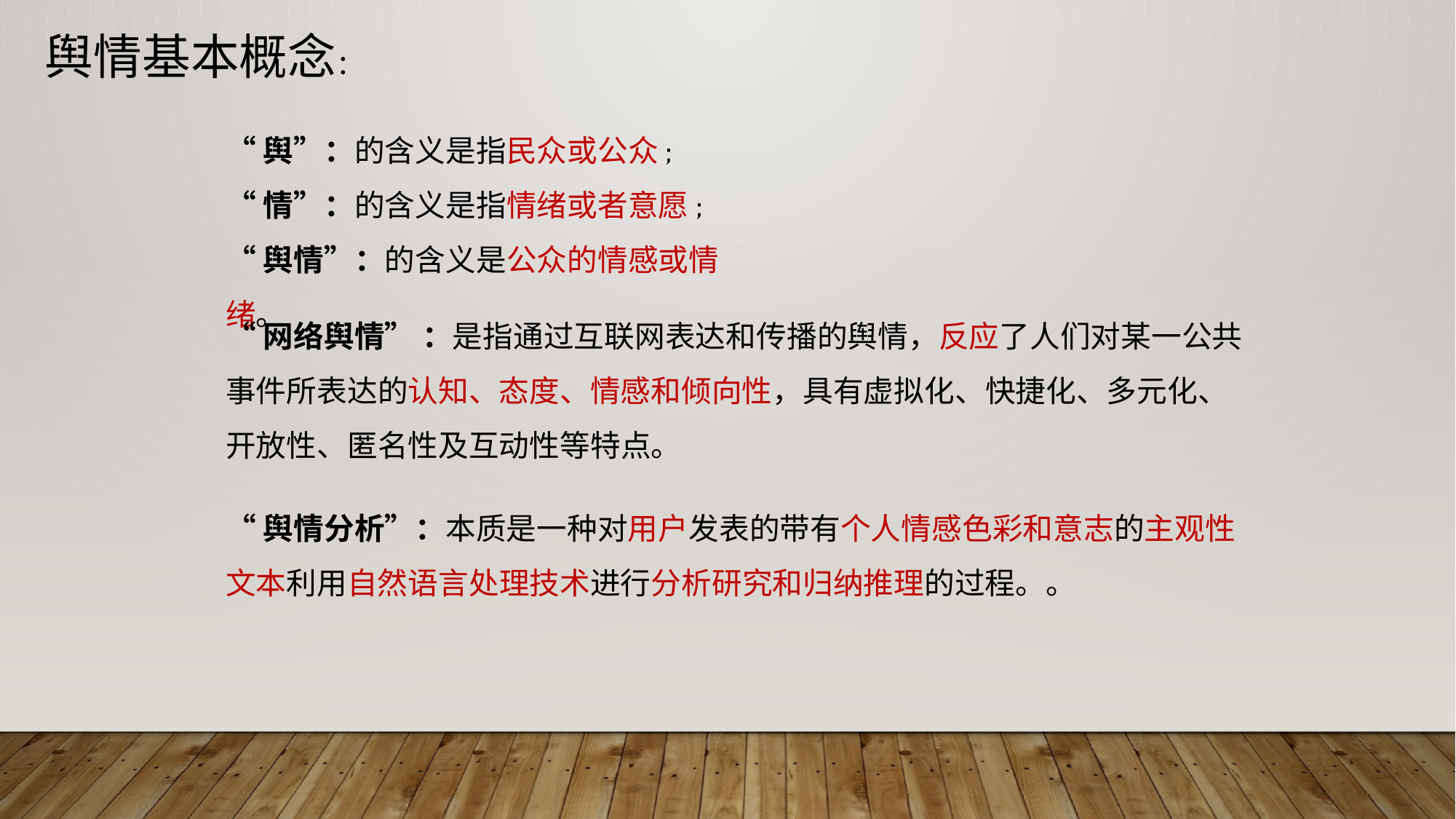

舆情基本概念：
“舆”：的含义是指民众或公众;
“情”：的含义是指情绪或者意愿;
“舆情”：的含义是公众的情感或情绪。
“网络舆情” ：是指通过互联网表达和传播的舆情，反应了人们对某一公共事件所表达的认知、态度、情感和倾向性，具有虚拟化、快捷化、多元化、开放性、匿名性及互动性等特点。
“舆情分析”：本质是一种对用户发表的带有个人情感色彩和意志的主观性文本利用自然语言处理技术进行分析研究和归纳推理的过程。。